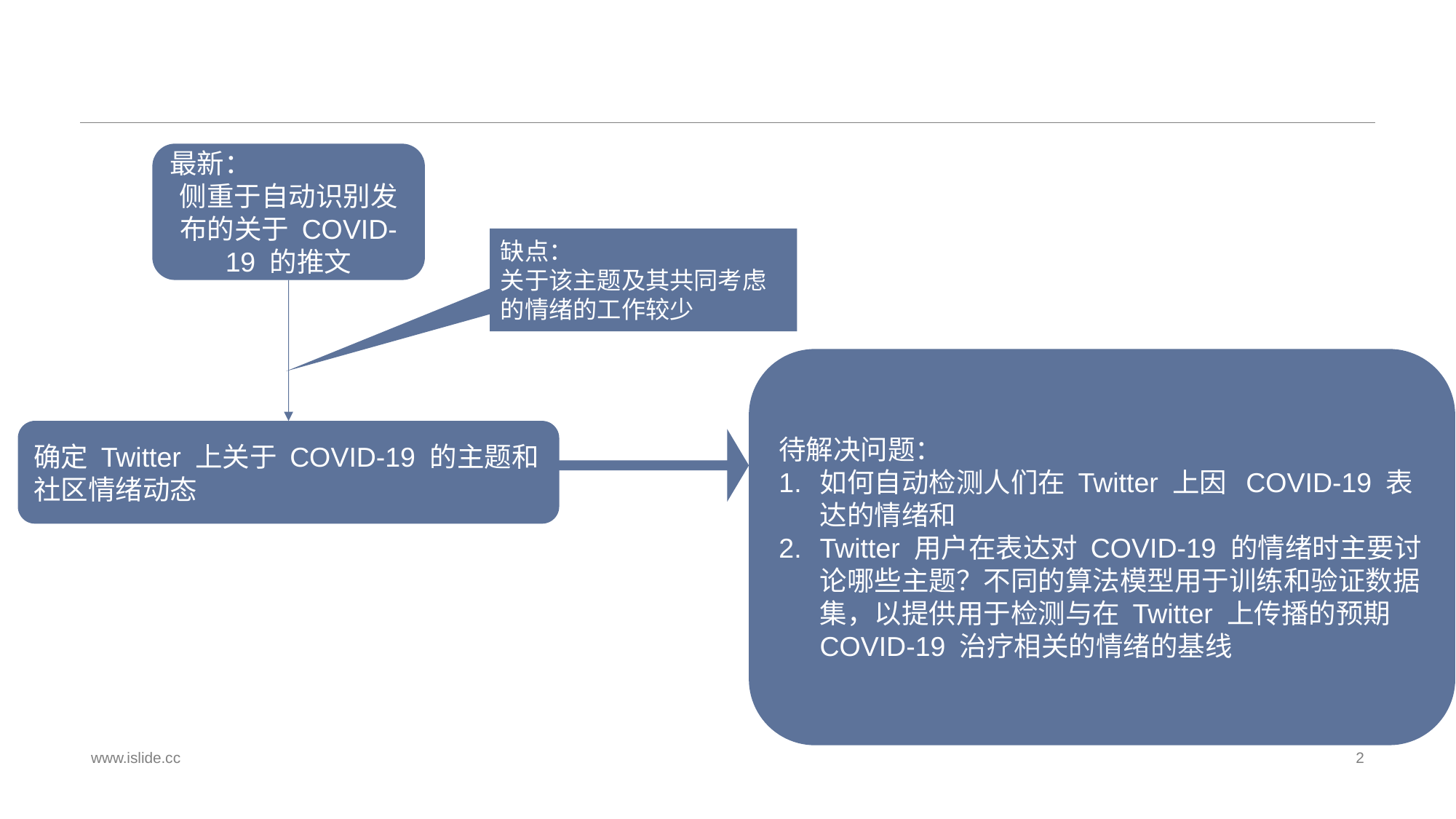

#

最新：
侧重于自动识别发布的关于 COVID-19 的推文

缺点：
关于该主题及其共同考虑的情绪的工作较少
待解决问题：
如何自动检测人们在 Twitter 上因  COVID-19 表达的情绪和
Twitter 用户在表达对 COVID-19 的情绪时主要讨论哪些主题？不同的算法模型用于训练和验证数据集，以提供用于检测与在 Twitter 上传播的预期 COVID-19 治疗相关的情绪的基线

确定 Twitter 上关于 COVID-19 的主题和社区情绪动态

www.islide.cc
2